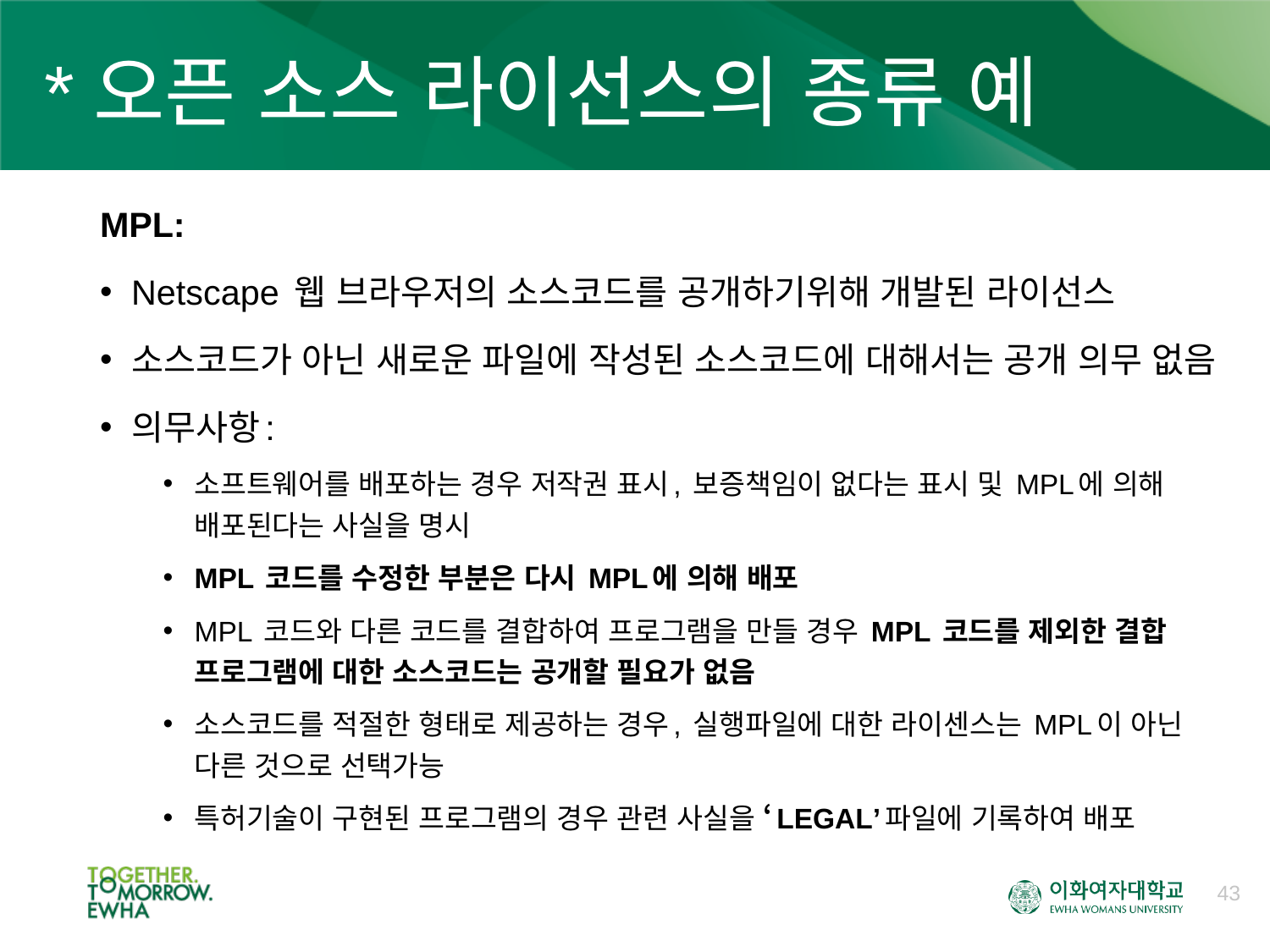

# *오픈 소스 라이선스의 종류 예
MPL:
Netscape 웹 브라우저의 소스코드를 공개하기위해 개발된 라이선스
소스코드가 아닌 새로운 파일에 작성된 소스코드에 대해서는 공개 의무 없음
의무사항:
소프트웨어를 배포하는 경우 저작권 표시, 보증책임이 없다는 표시 및 MPL에 의해 배포된다는 사실을 명시
MPL 코드를 수정한 부분은 다시 MPL에 의해 배포
MPL 코드와 다른 코드를 결합하여 프로그램을 만들 경우 MPL 코드를 제외한 결합 프로그램에 대한 소스코드는 공개할 필요가 없음
소스코드를 적절한 형태로 제공하는 경우, 실행파일에 대한 라이센스는 MPL이 아닌 다른 것으로 선택가능
특허기술이 구현된 프로그램의 경우 관련 사실을 ‘LEGAL’파일에 기록하여 배포

43